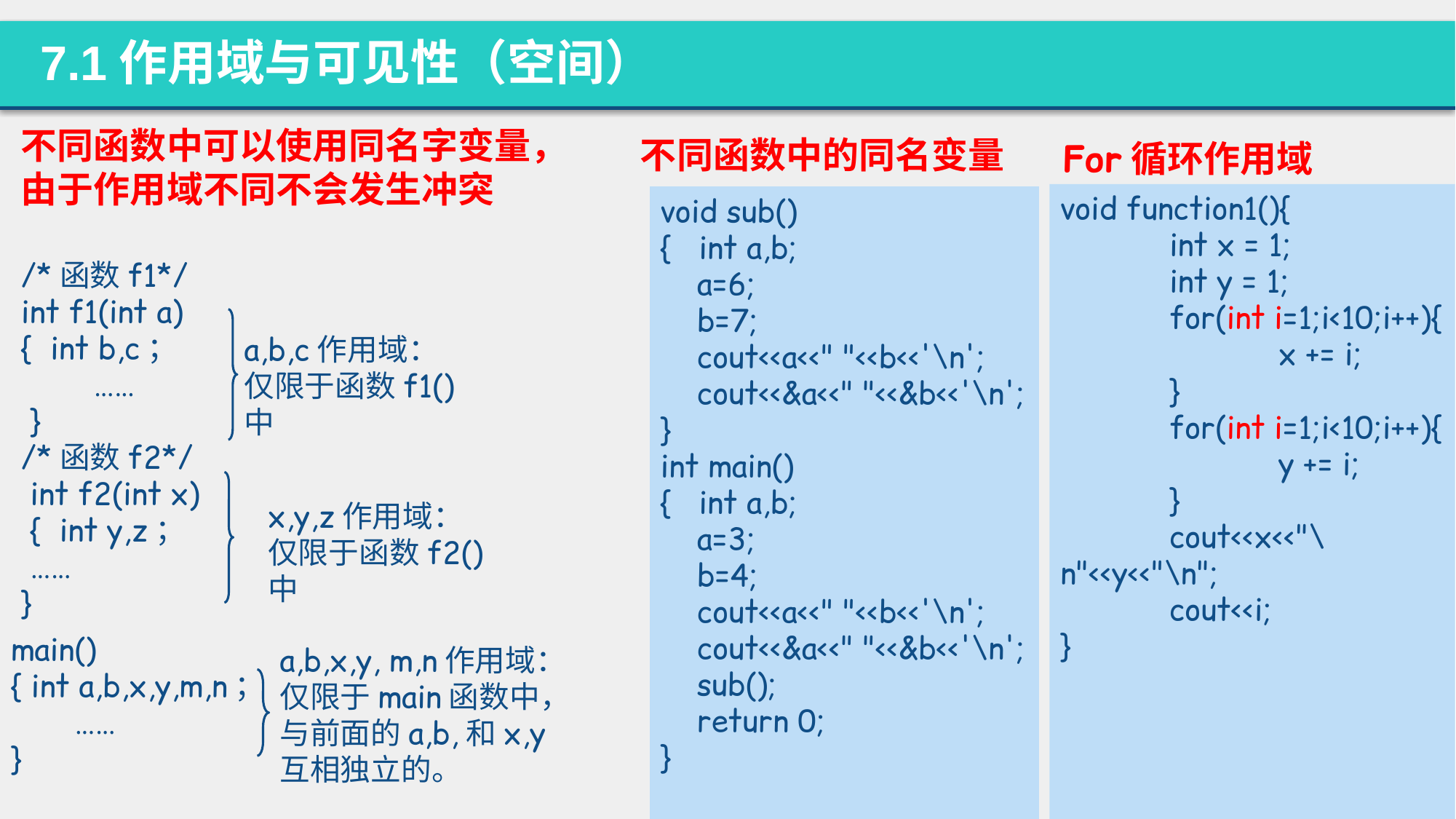

7.1作用域与可见性（空间）
不同函数中可以使用同名字变量，由于作用域不同不会发生冲突
不同函数中的同名变量
For循环作用域
void function1(){
	int x = 1;
	int y = 1;
	for(int i=1;i<10;i++){
		x += i;
	}
	for(int i=1;i<10;i++){
		y += i;
	}
	cout<<x<<"\n"<<y<<"\n";
	cout<<i;
}
void sub()
{   int a,b;
    a=6;
    b=7;
    cout<<a<<" "<<b<<'\n';
    cout<<&a<<" "<<&b<<'\n';
}
int main()
{   int a,b;
    a=3;
    b=4;
    cout<<a<<" "<<b<<'\n';
    cout<<&a<<" "<<&b<<'\n';
    sub();
    return 0;
}
/*函数f1*/
int f1(int a)
{  int b,c；
        ……
 }
/*函数f2*/
 int f2(int x)
 {  int y,z；
 ……
}

a,b,c作用域：仅限于函数f1()中

x,y,z作用域：仅限于函数f2()中
main()
{ int a,b,x,y,m,n；
       ……
}
a,b,x,y, m,n作用域：仅限于main函数中，与前面的a,b,和x,y互相独立的。